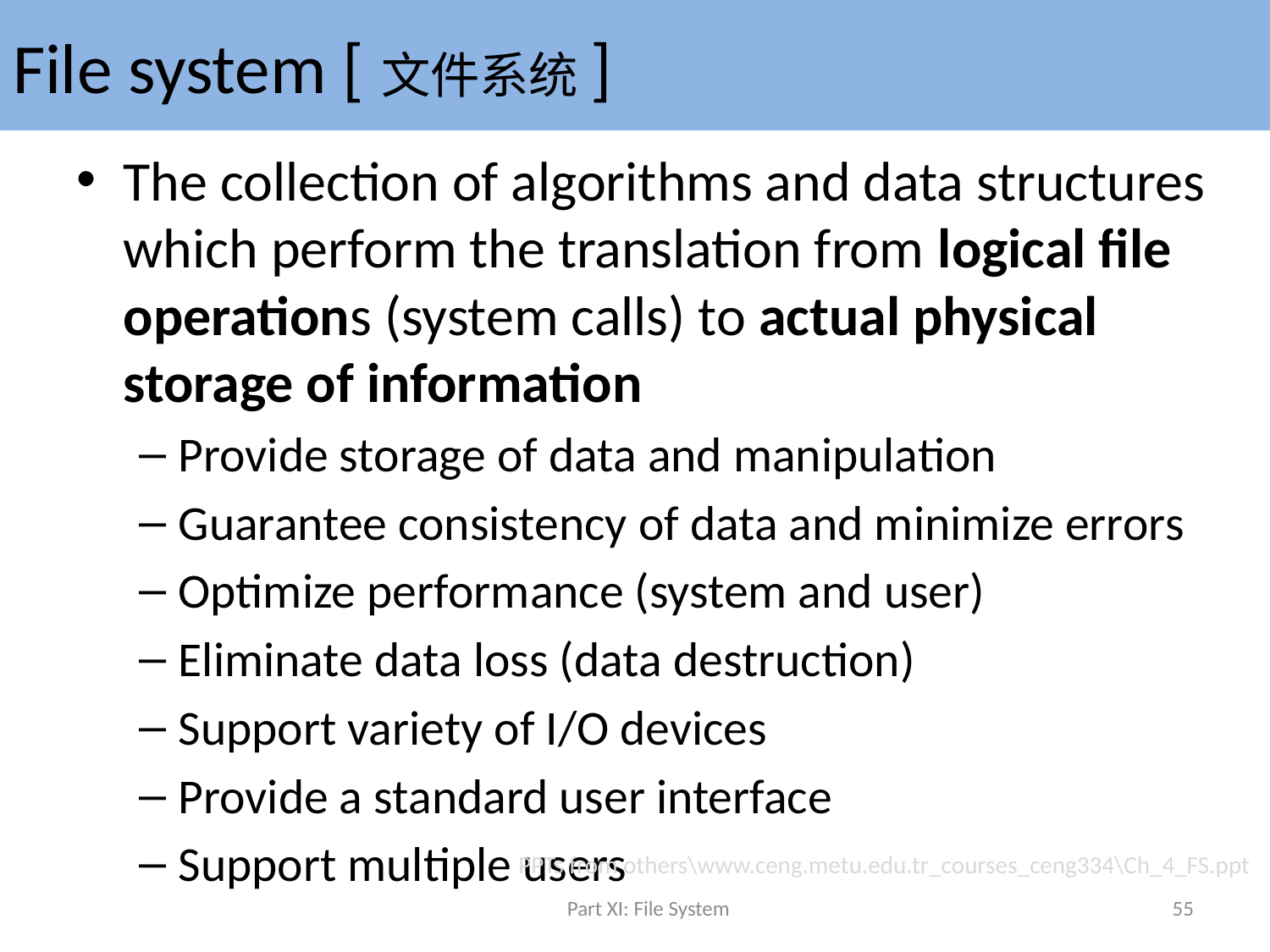

# File system [文件系统]
The collection of algorithms and data structures which perform the translation from logical file operations (system calls) to actual physical storage of information
Provide storage of data and manipulation
Guarantee consistency of data and minimize errors
Optimize performance (system and user)
Eliminate data loss (data destruction)
Support variety of I/O devices
Provide a standard user interface
Support multiple users
PPTs from others\www.ceng.metu.edu.tr_courses_ceng334\Ch_4_FS.ppt
Part XI: File System
55